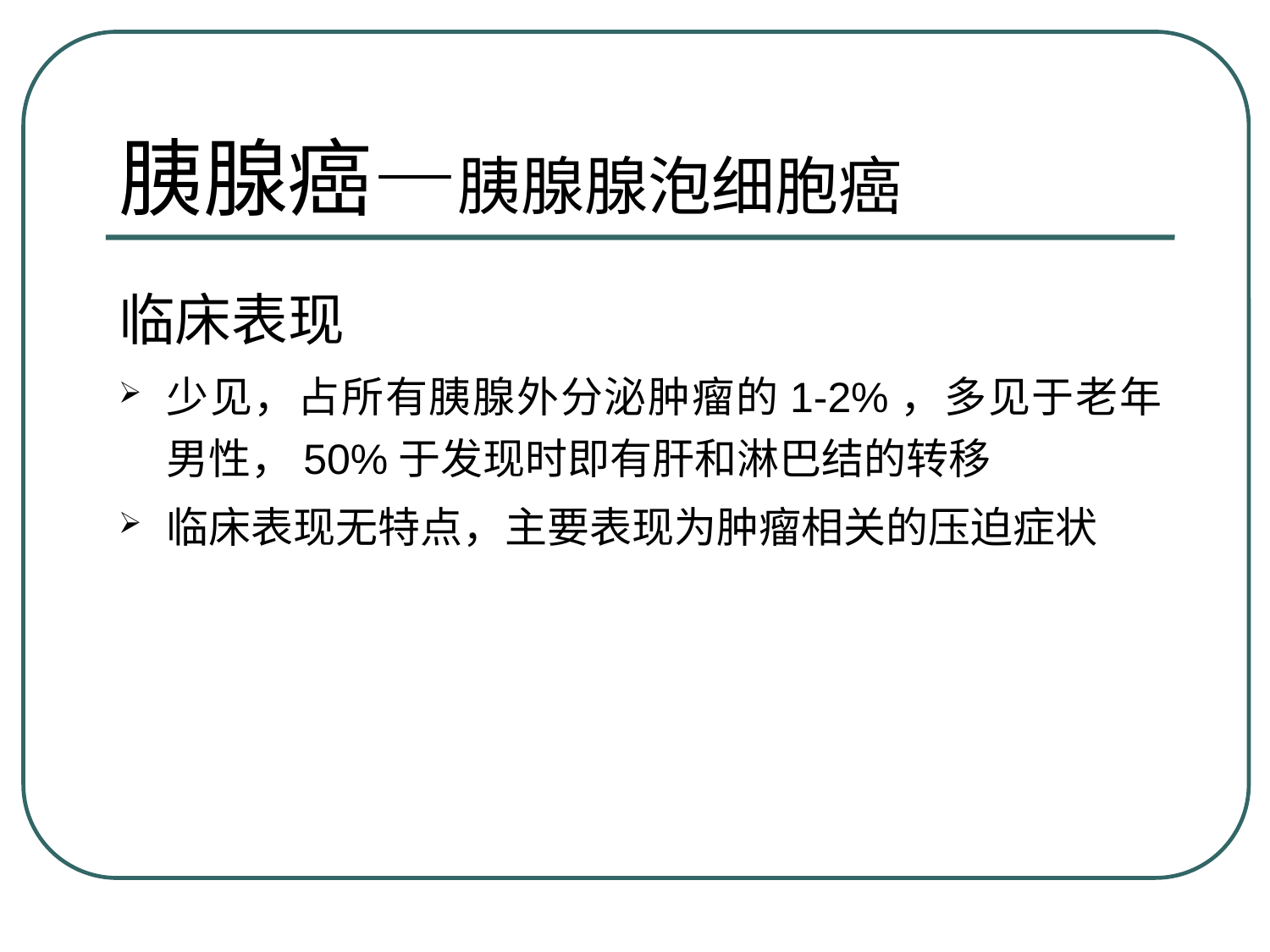

# 胰腺癌—胰腺腺泡细胞癌
临床表现
少见，占所有胰腺外分泌肿瘤的1-2%，多见于老年男性，50%于发现时即有肝和淋巴结的转移
临床表现无特点，主要表现为肿瘤相关的压迫症状